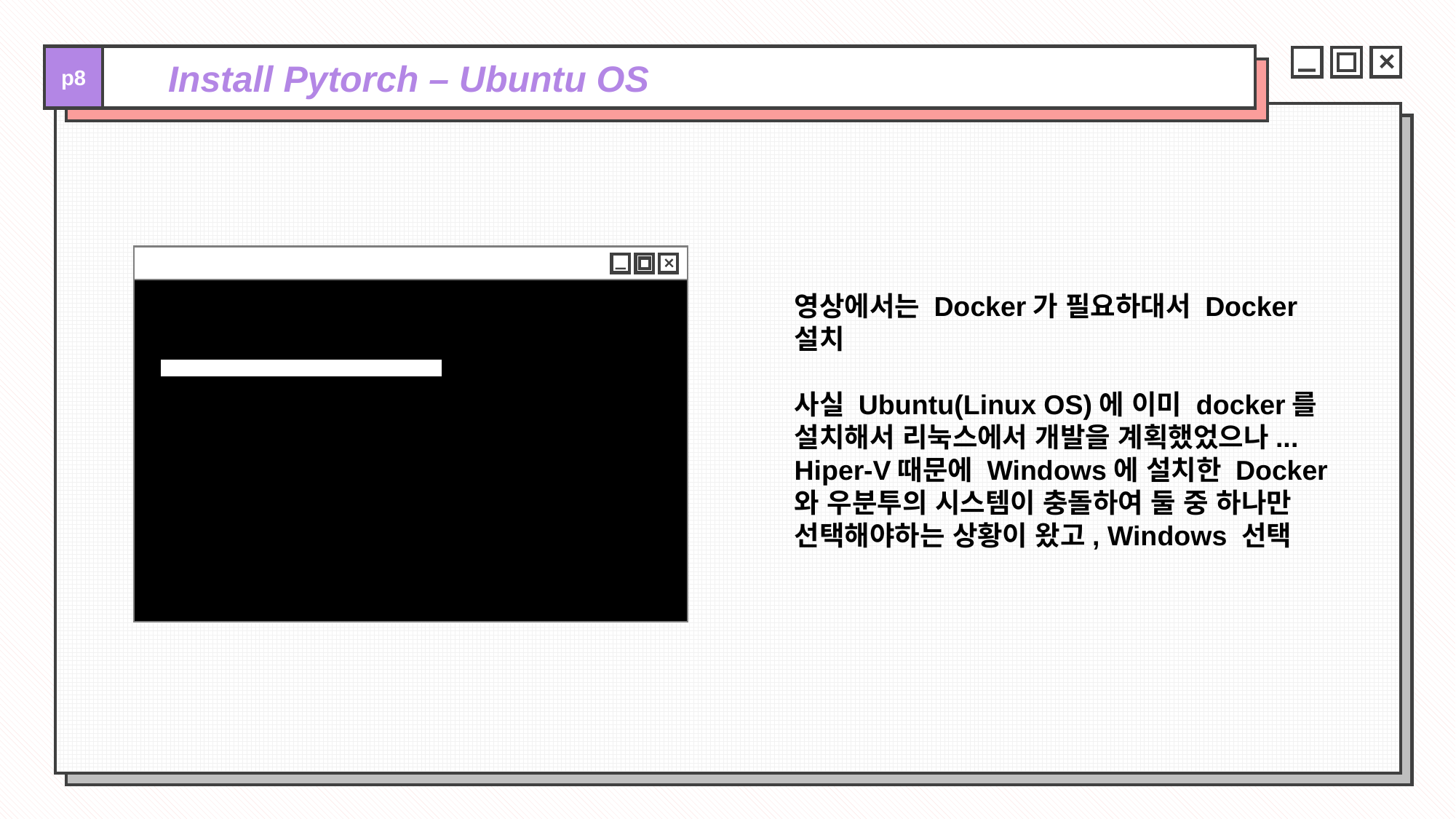

p8
Install Pytorch – Ubuntu OS

root@mkkim$ sudo apt-get update && sudo apt-get install
영상에서는 Docker가 필요하대서 Docker
설치

사실 Ubuntu(Linux OS)에 이미 docker를 설치해서 리눅스에서 개발을 계획했었으나...
Hiper-V때문에 Windows에 설치한 Docker와 우분투의 시스템이 충돌하여 둘 중 하나만 선택해야하는 상황이 왔고, Windows 선택

Adsfasfasdfdsfsdf Error!
Asdfdsggfhhjkjuyjk Error!
	.
	.
	.
	.